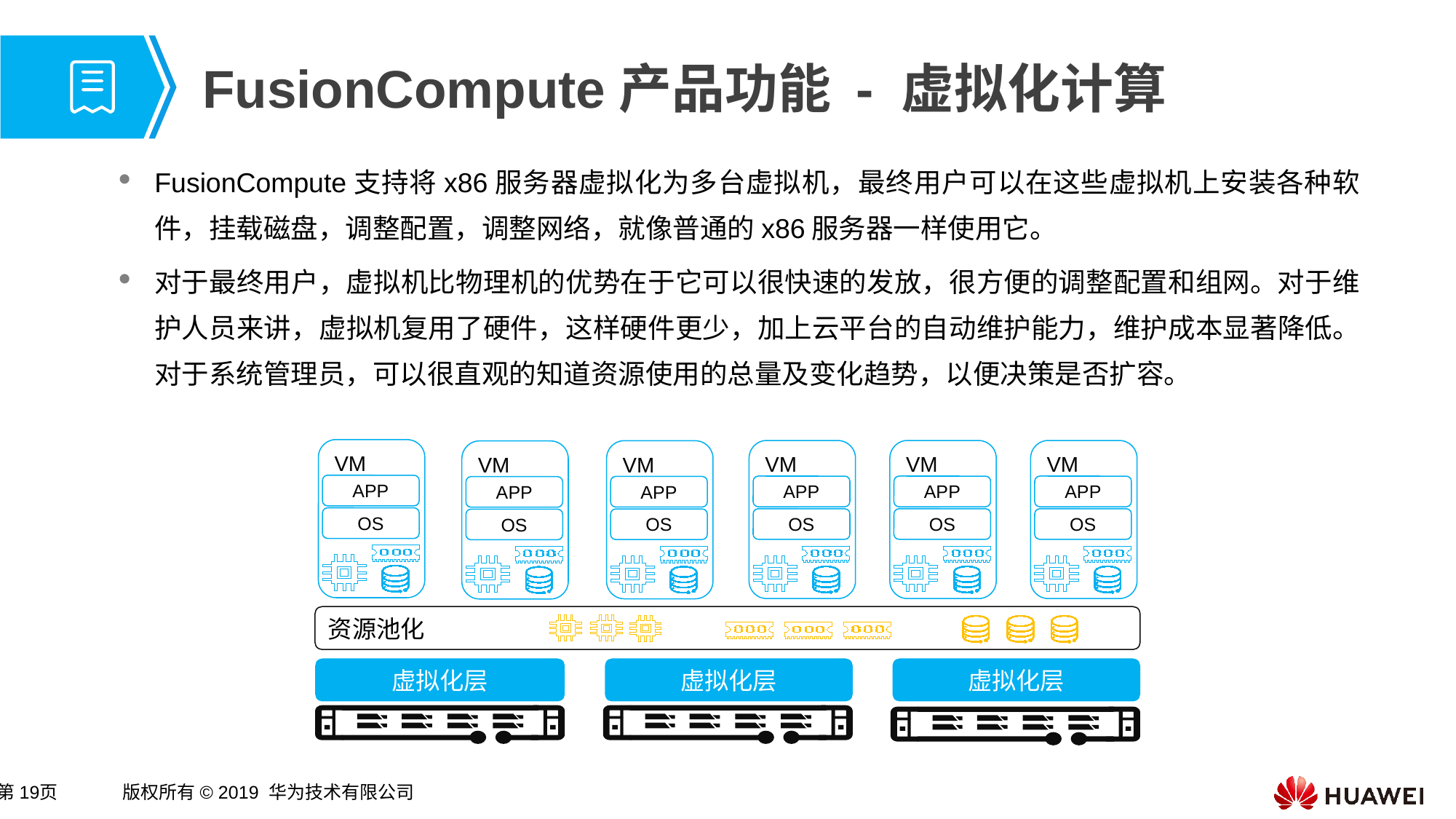

# FusionCompute产品功能 - 虚拟化计算
FusionCompute支持将x86服务器虚拟化为多台虚拟机，最终用户可以在这些虚拟机上安装各种软件，挂载磁盘，调整配置，调整网络，就像普通的x86服务器一样使用它。
对于最终用户，虚拟机比物理机的优势在于它可以很快速的发放，很方便的调整配置和组网。对于维护人员来讲，虚拟机复用了硬件，这样硬件更少，加上云平台的自动维护能力，维护成本显著降低。对于系统管理员，可以很直观的知道资源使用的总量及变化趋势，以便决策是否扩容。
VM
APP
OS

VM
APP
OS

VM
APP
OS

VM
APP
OS

VM
APP
OS

VM
APP
OS

资源池化

虚拟化层
虚拟化层
虚拟化层